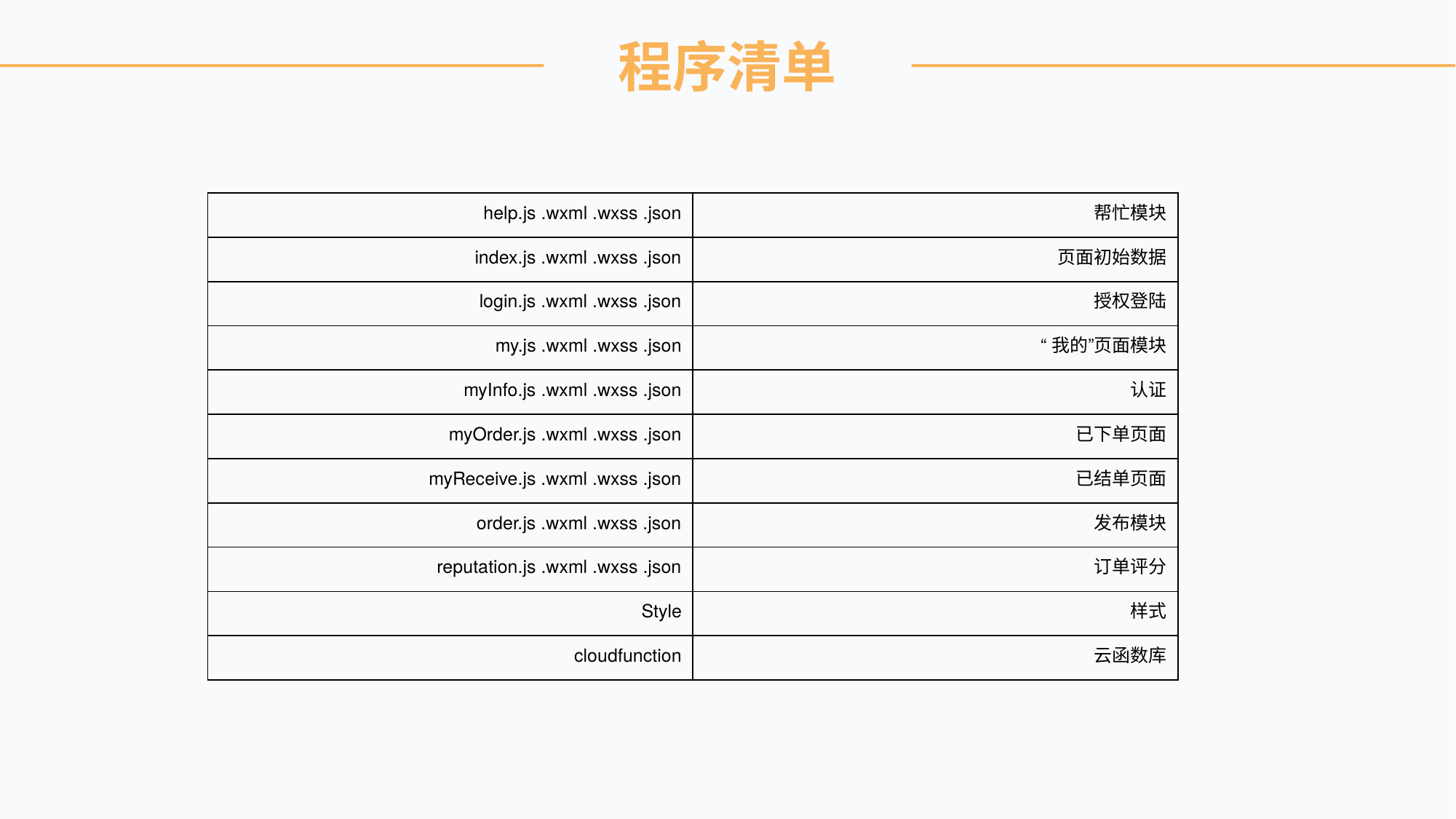

程序清单

| help.js .wxml .wxss .json | 帮忙模块 |
| --- | --- |
| index.js .wxml .wxss .json | 页面初始数据 |
| login.js .wxml .wxss .json | 授权登陆 |
| my.js .wxml .wxss .json | “我的”页面模块 |
| myInfo.js .wxml .wxss .json | 认证 |
| myOrder.js .wxml .wxss .json | 已下单页面 |
| myReceive.js .wxml .wxss .json | 已结单页面 |
| order.js .wxml .wxss .json | 发布模块 |
| reputation.js .wxml .wxss .json | 订单评分 |
| Style | 样式 |
| cloudfunction | 云函数库 |